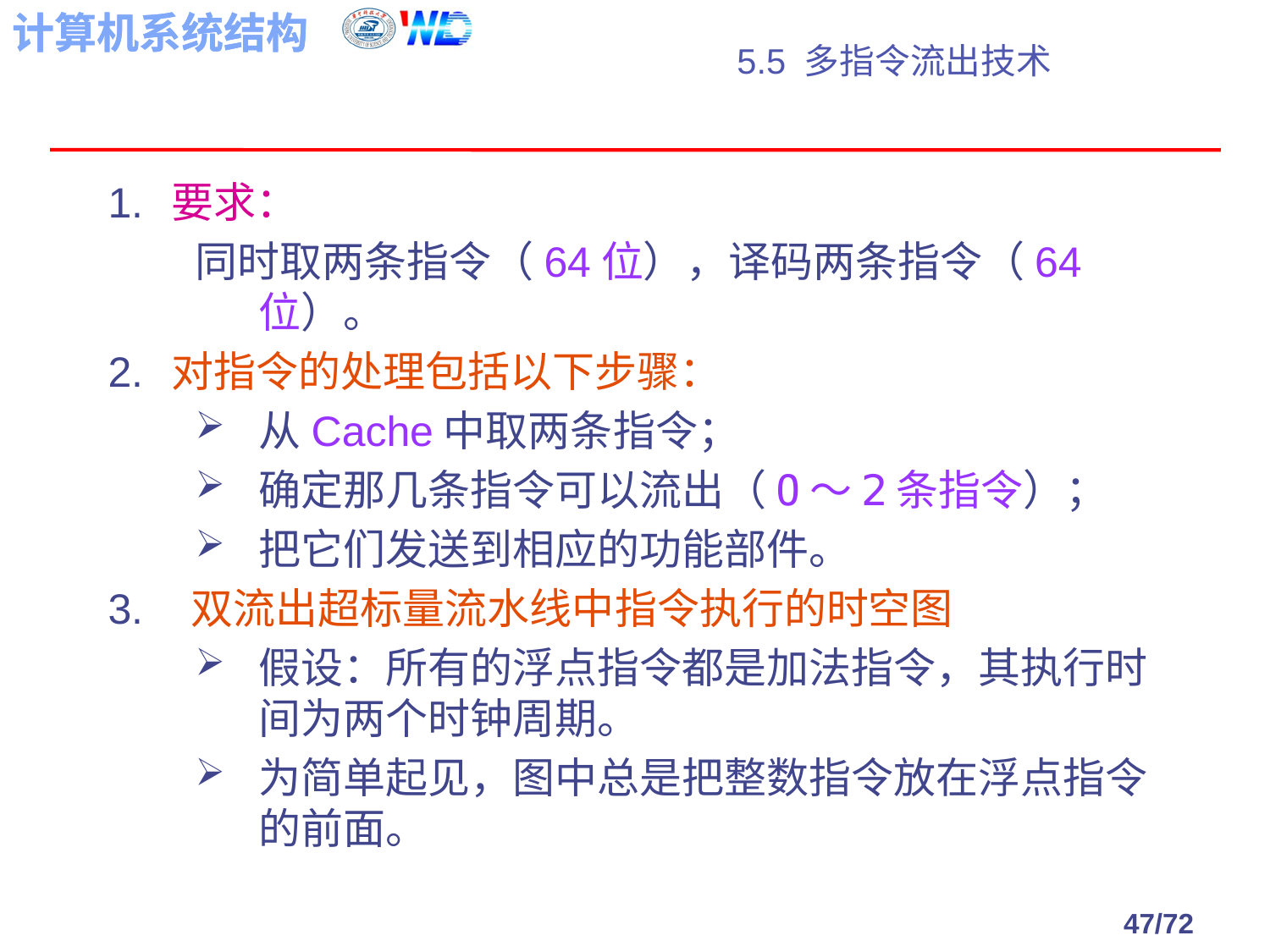

# 5.5 多指令流出技术
要求：
同时取两条指令（64位），译码两条指令（64位）。
对指令的处理包括以下步骤：
从Cache中取两条指令；
确定那几条指令可以流出（0～2条指令）；
把它们发送到相应的功能部件。
 双流出超标量流水线中指令执行的时空图
假设：所有的浮点指令都是加法指令，其执行时间为两个时钟周期。
为简单起见，图中总是把整数指令放在浮点指令的前面。